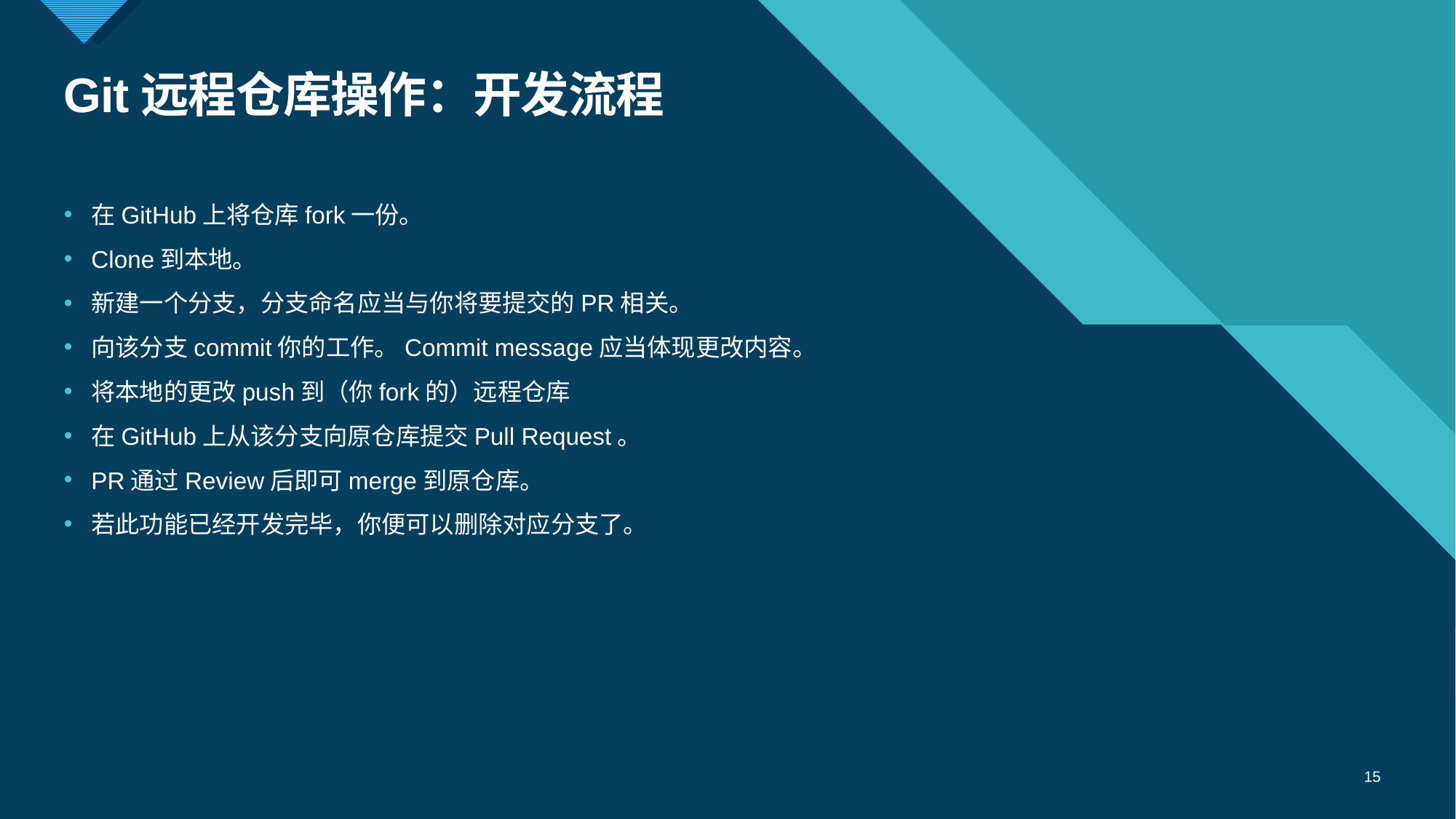

# Git远程仓库操作：开发流程
在GitHub上将仓库fork一份。
Clone到本地。
新建一个分支，分支命名应当与你将要提交的PR相关。
向该分支commit你的工作。Commit message应当体现更改内容。
将本地的更改push到（你fork的）远程仓库
在GitHub上从该分支向原仓库提交Pull Request。
PR通过Review后即可merge到原仓库。
若此功能已经开发完毕，你便可以删除对应分支了。
15